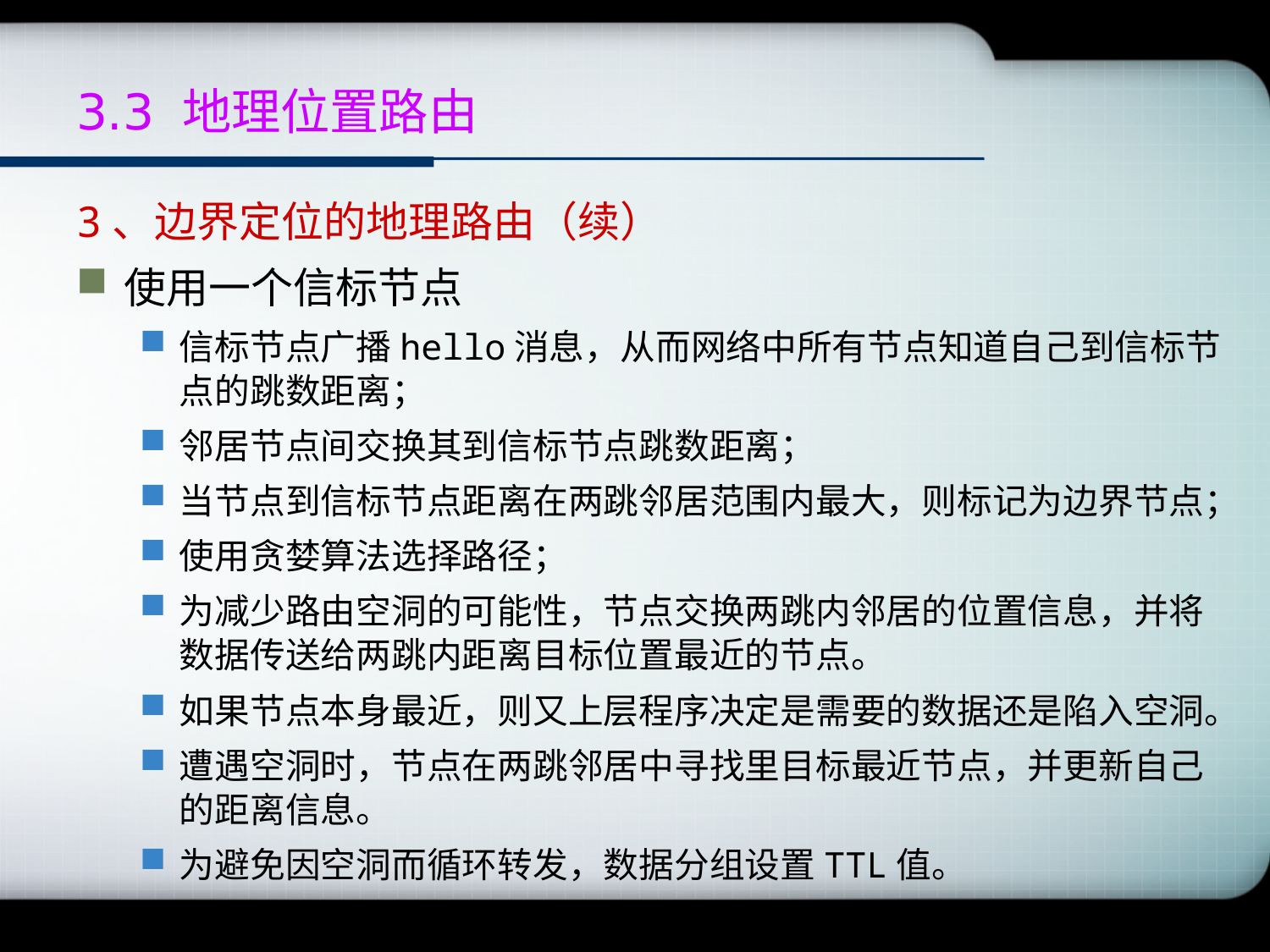

# 3.3 地理位置路由
3、边界定位的地理路由（续）
使用一个信标节点
信标节点广播hello消息，从而网络中所有节点知道自己到信标节点的跳数距离；
邻居节点间交换其到信标节点跳数距离；
当节点到信标节点距离在两跳邻居范围内最大，则标记为边界节点；
使用贪婪算法选择路径；
为减少路由空洞的可能性，节点交换两跳内邻居的位置信息，并将数据传送给两跳内距离目标位置最近的节点。
如果节点本身最近，则又上层程序决定是需要的数据还是陷入空洞。
遭遇空洞时，节点在两跳邻居中寻找里目标最近节点，并更新自己的距离信息。
为避免因空洞而循环转发，数据分组设置TTL值。